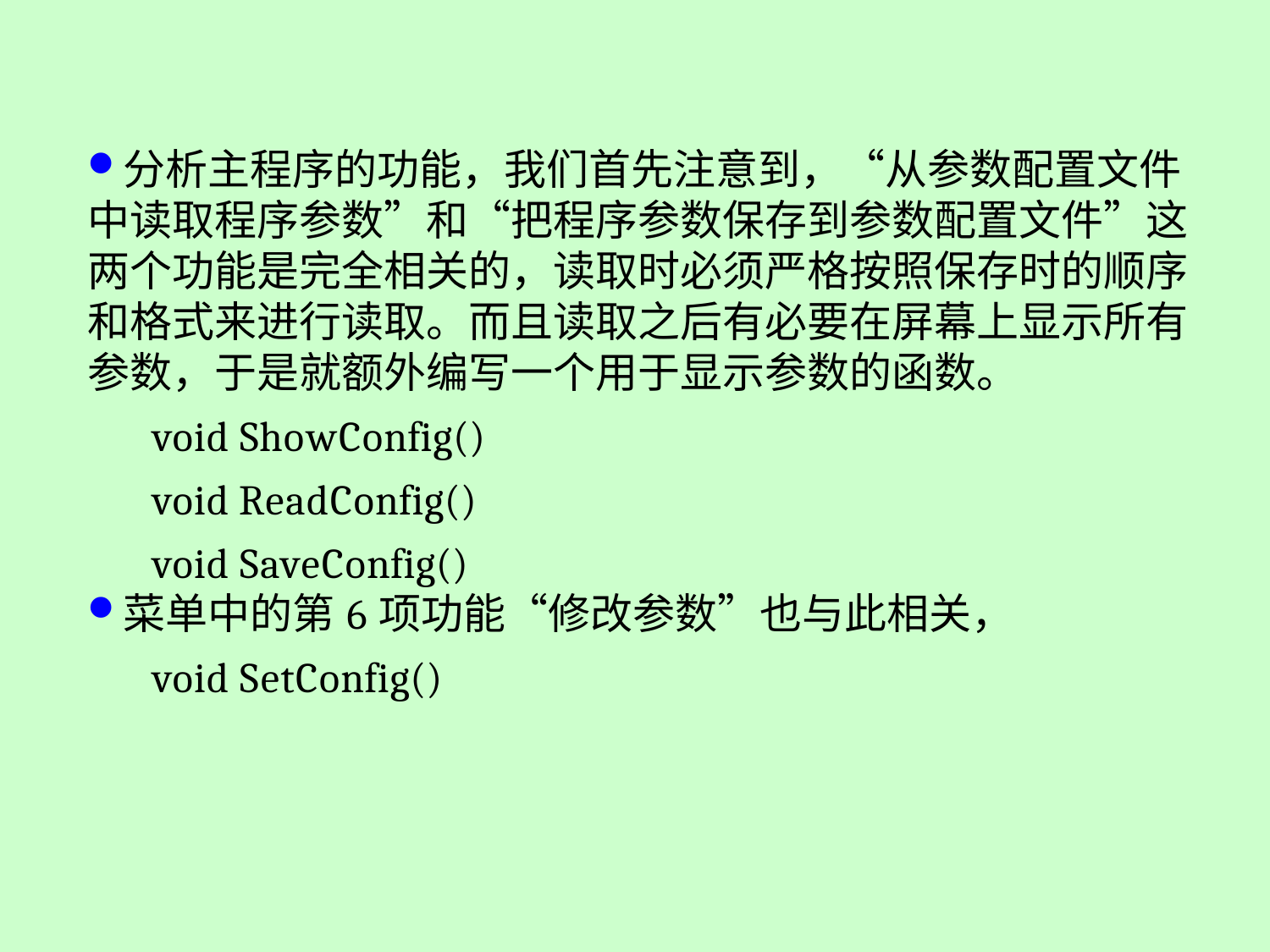

分析主程序的功能，我们首先注意到，“从参数配置文件中读取程序参数”和“把程序参数保存到参数配置文件”这两个功能是完全相关的，读取时必须严格按照保存时的顺序和格式来进行读取。而且读取之后有必要在屏幕上显示所有参数，于是就额外编写一个用于显示参数的函数。
void ShowConfig()
void ReadConfig()
void SaveConfig()
菜单中的第6项功能“修改参数”也与此相关，
void SetConfig()
68